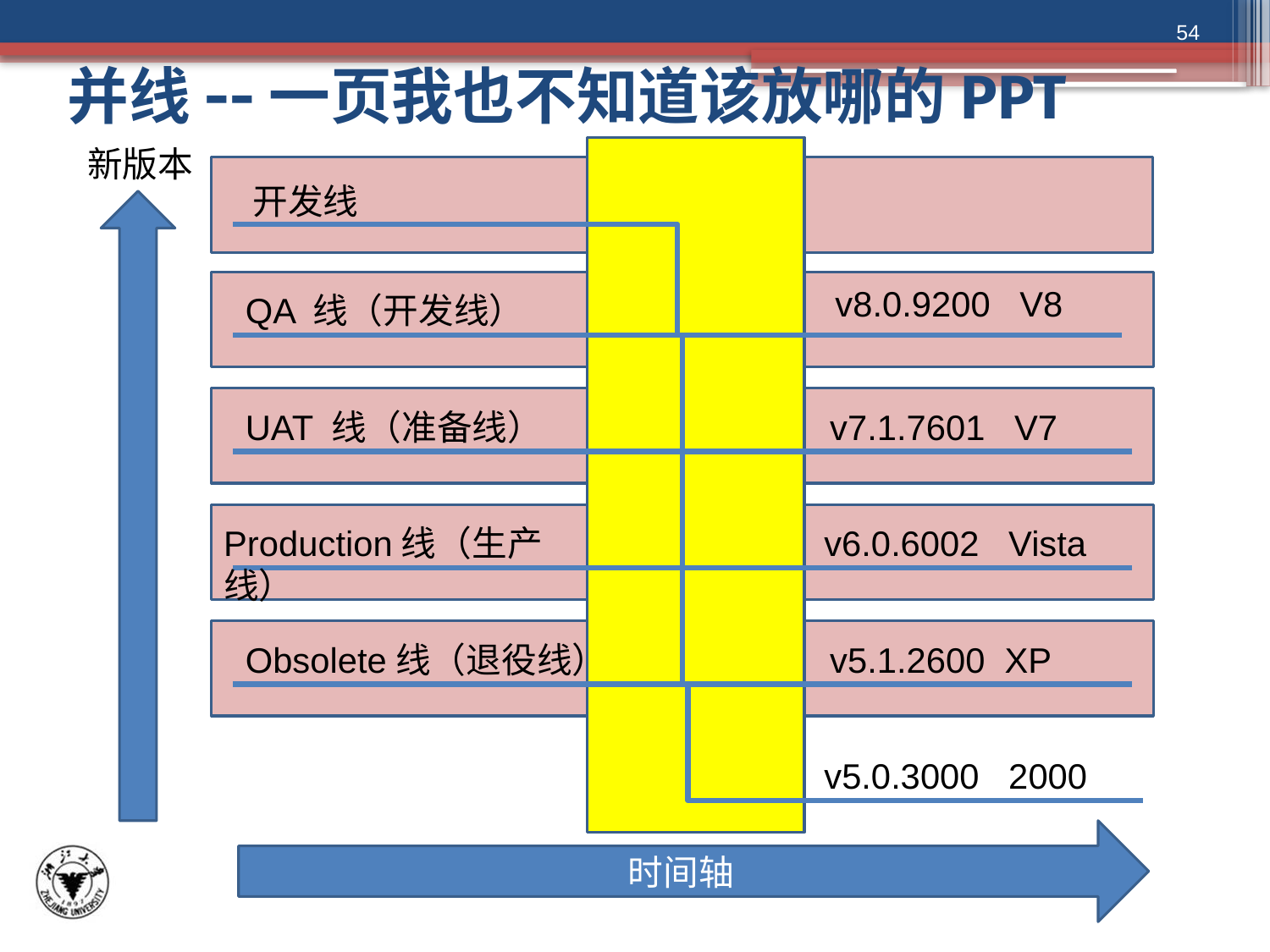

54
# 并线--一页我也不知道该放哪的PPT
新版本

开发线

v8.0.9200   V8
QA 线（开发线）

UAT 线（准备线）
v7.1.7601   V7

Production线（生产线）
v6.0.6002   Vista

Obsolete线（退役线）
v5.1.2600  XP
v5.0.3000   2000
时间轴